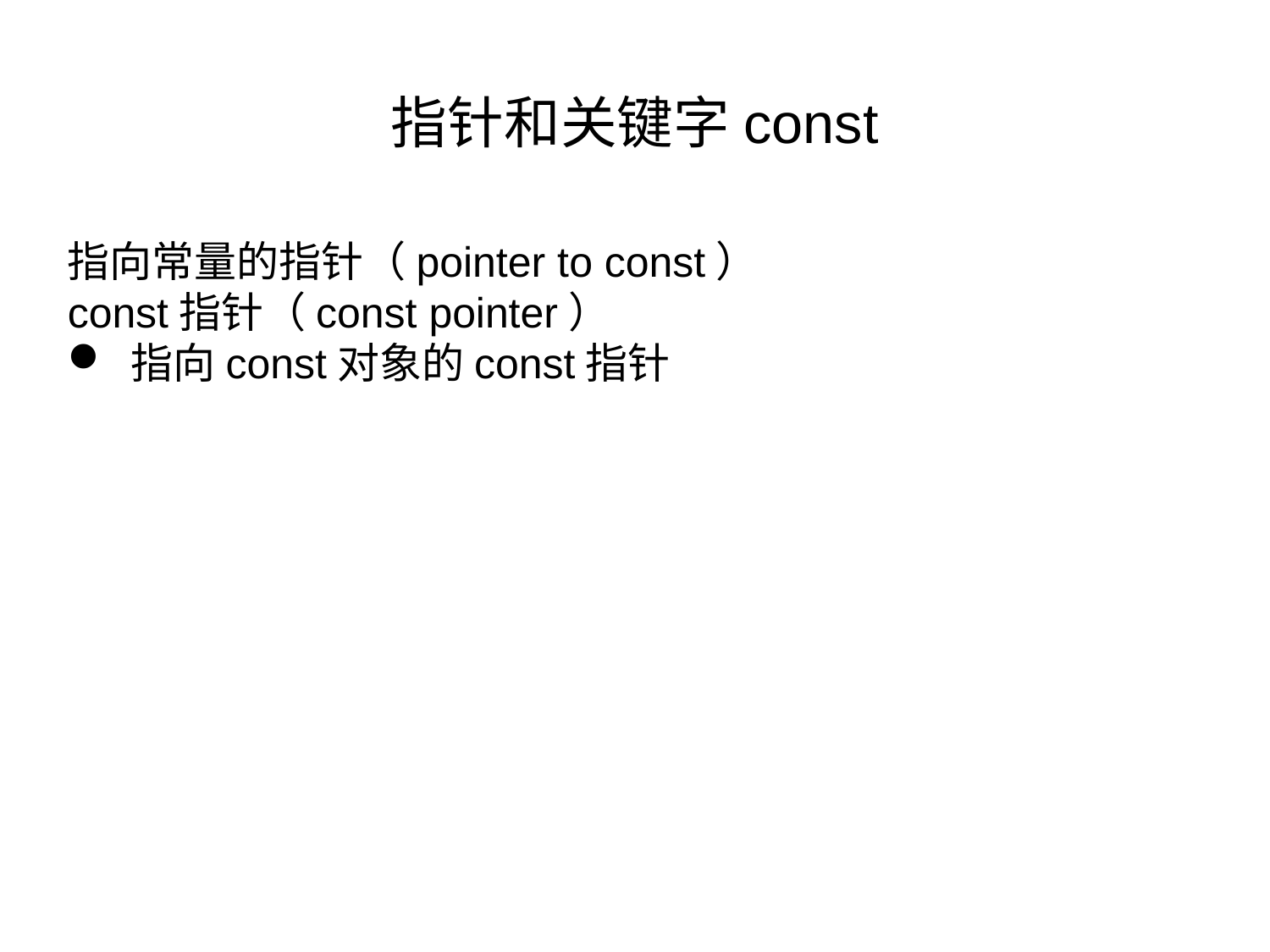

指针和关键字const
指向常量的指针（pointer to const）
const指针（const pointer）
指向const对象的const指针